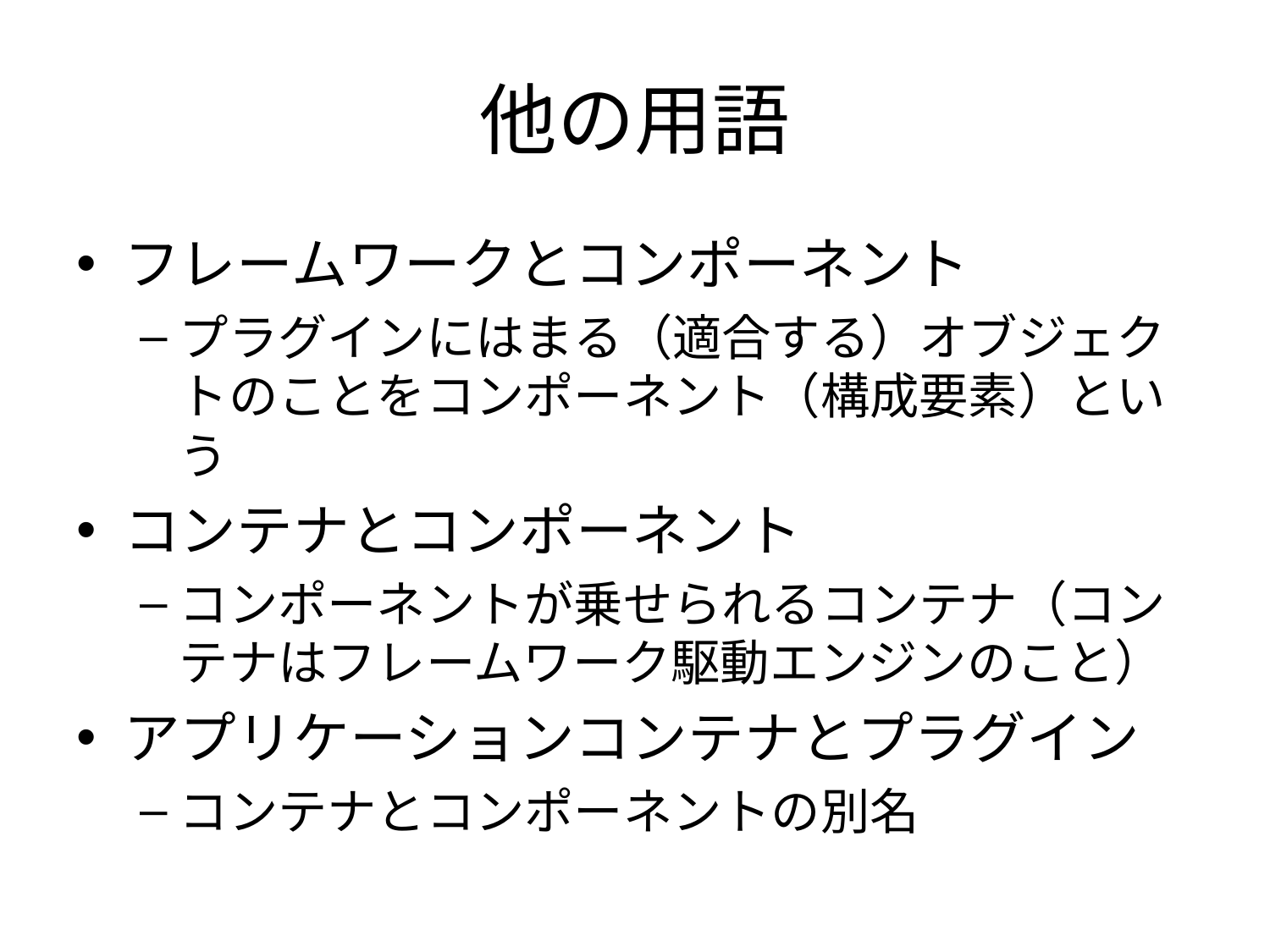

# 他の用語
フレームワークとコンポーネント
プラグインにはまる（適合する）オブジェクトのことをコンポーネント（構成要素）という
コンテナとコンポーネント
コンポーネントが乗せられるコンテナ（コンテナはフレームワーク駆動エンジンのこと）
アプリケーションコンテナとプラグイン
コンテナとコンポーネントの別名